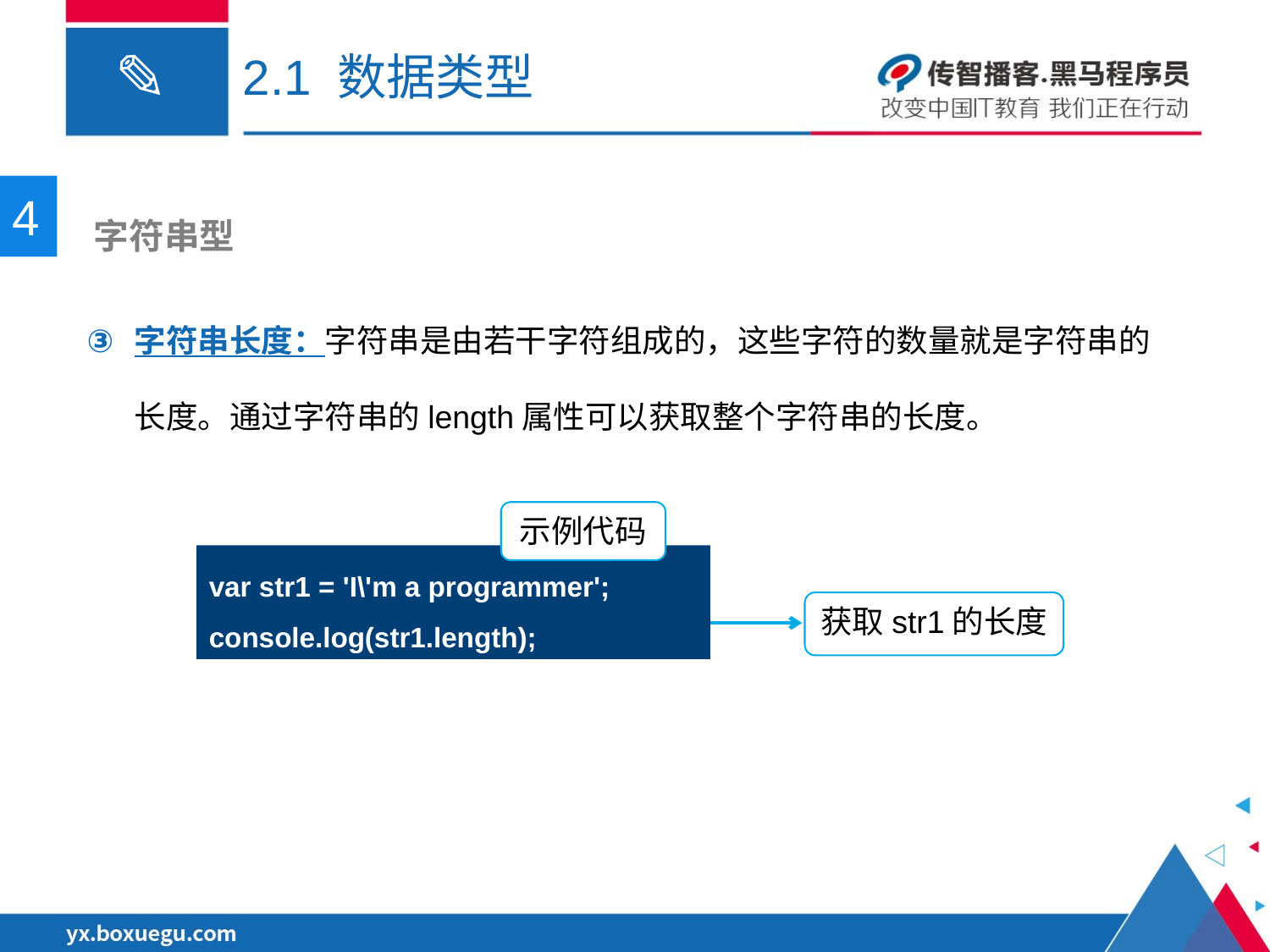

# 2.1 数据类型

4
  字符串型
字符串长度：字符串是由若干字符组成的，这些字符的数量就是字符串的长度。通过字符串的length属性可以获取整个字符串的长度。
示例代码
var str1 = 'I\'m a programmer';
console.log(str1.length);
获取str1的长度